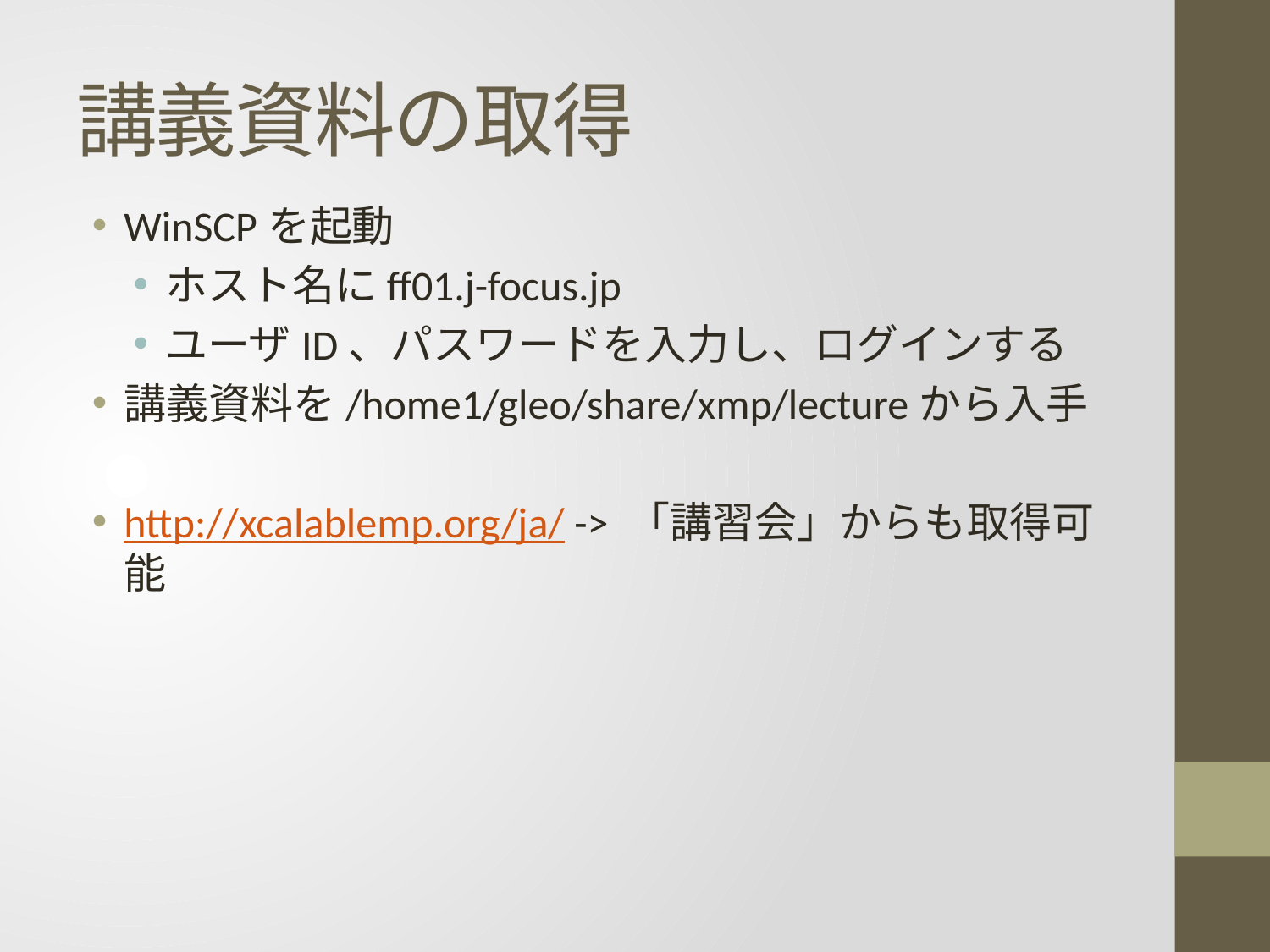

# 講義資料の取得
WinSCPを起動
ホスト名にff01.j-focus.jp
ユーザID、パスワードを入力し、ログインする
講義資料を/home1/gleo/share/xmp/lectureから入手

http://xcalablemp.org/ja/ -> 「講習会」からも取得可能